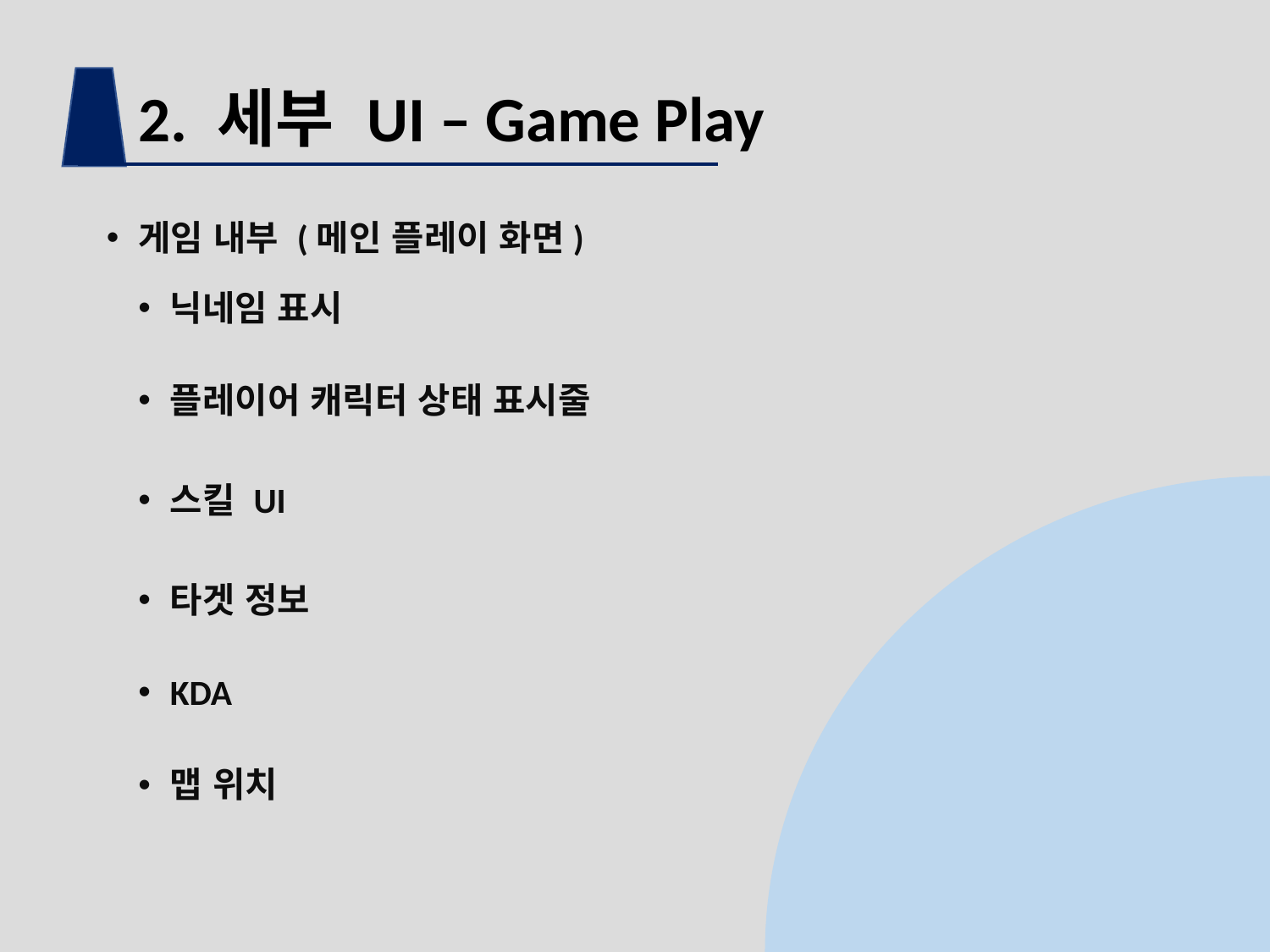

#
2. 세부 UI – Game Play
게임 내부 (메인 플레이 화면)
닉네임 표시
플레이어 캐릭터 상태 표시줄
스킬 UI
타겟 정보
KDA
맵 위치